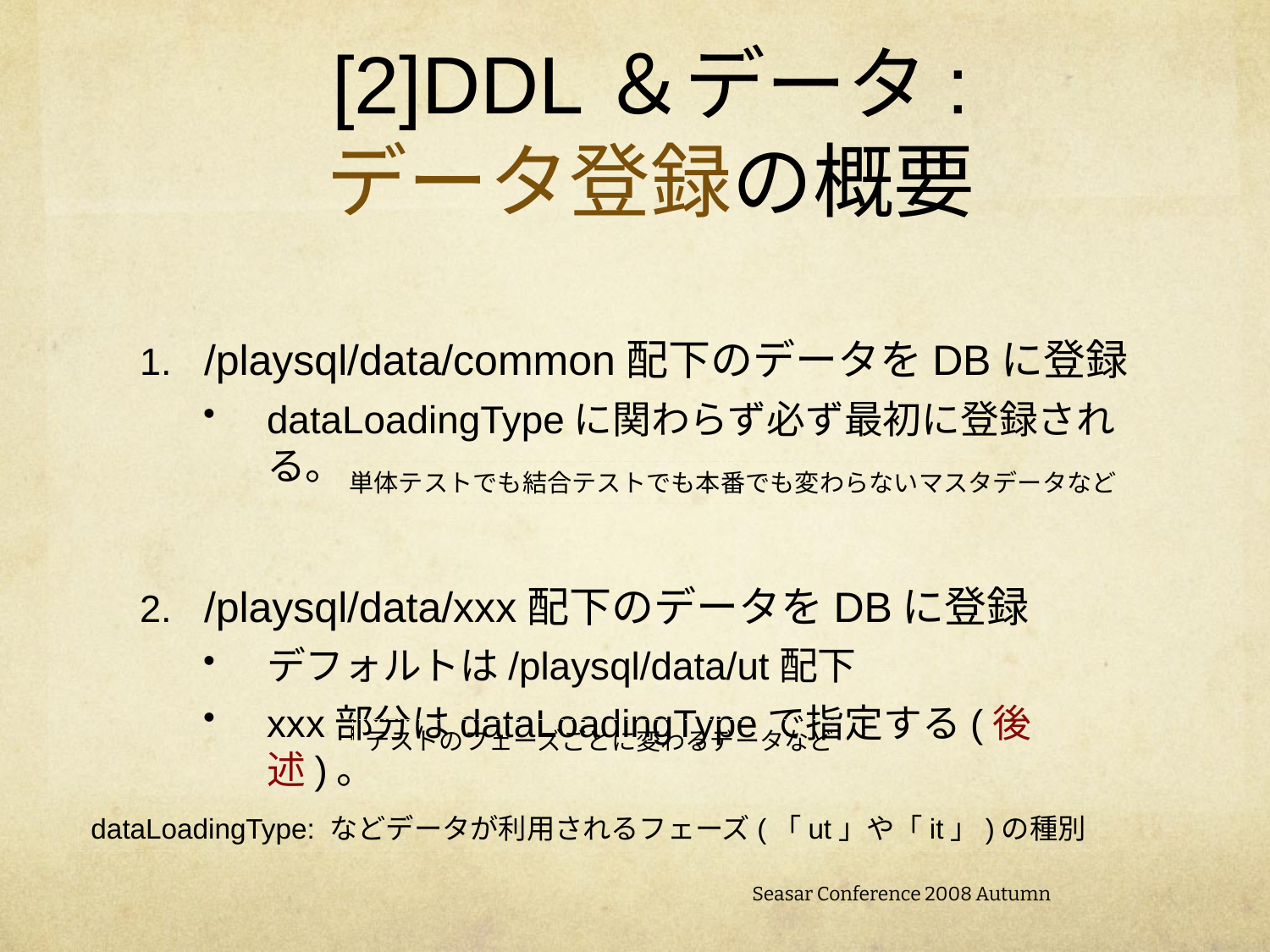

# [2]DDL＆データ: データ登録の概要

/playsql/data/common配下のデータをDBに登録
dataLoadingTypeに関わらず必ず最初に登録される。

/playsql/data/xxx配下のデータをDBに登録
デフォルトは/playsql/data/ut配下
xxx部分はdataLoadingTypeで指定する(後述)。

単体テストでも結合テストでも本番でも変わらないマスタデータなど
テストのフェーズごとに変わるデータなど
dataLoadingType: などデータが利用されるフェーズ(「ut」や「it」)の種別
Seasar Conference 2008 Autumn